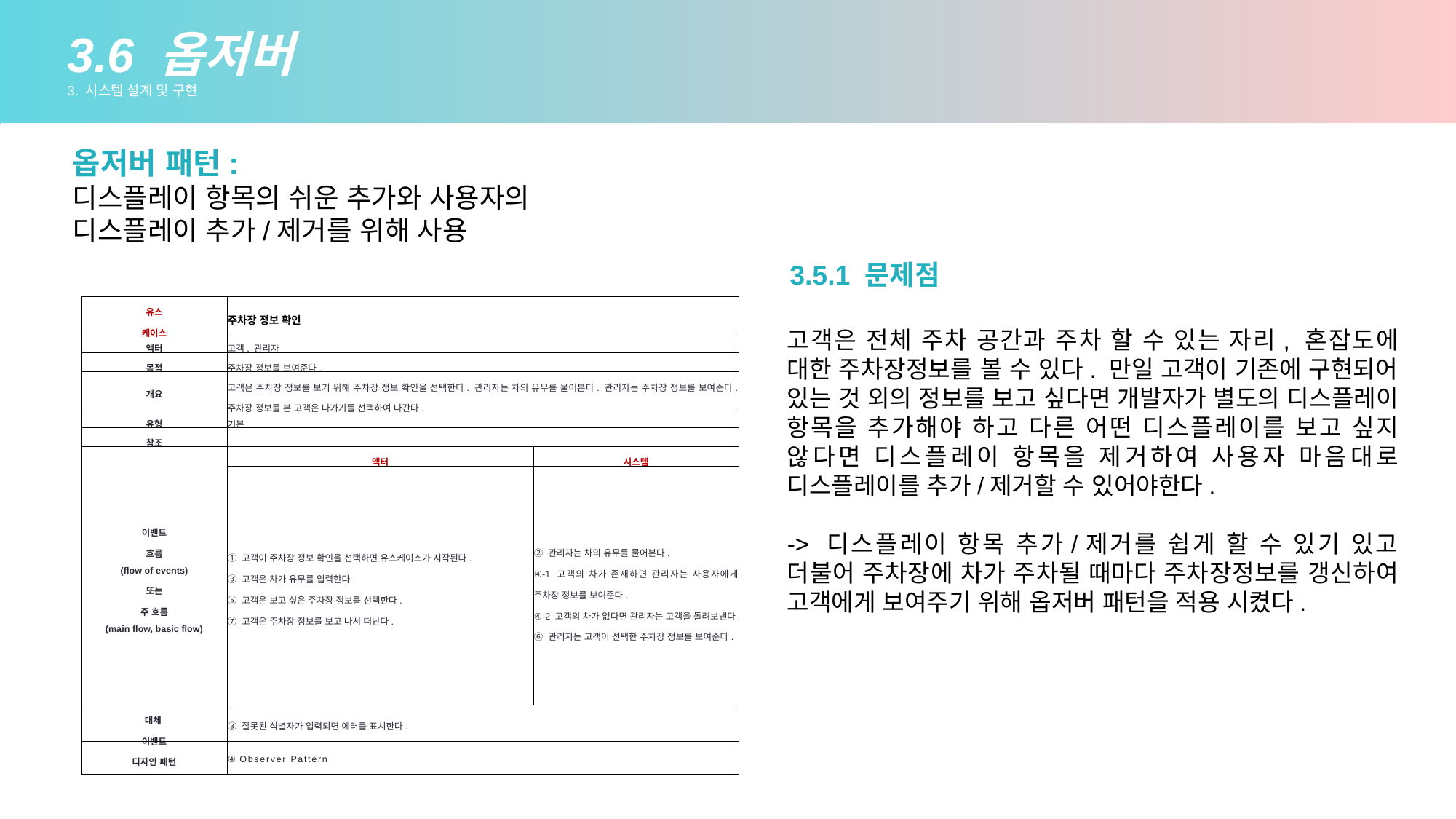

3. 시스템 설계 및 구현
3.5 옵저버 패턴 적용
3.6 옵저버
3. 시스템 설계 및 구현
옵저버 패턴:
디스플레이 항목의 쉬운 추가와 사용자의 디스플레이 추가/제거를 위해 사용
3.5.1 문제점
| 유스 케이스 | 주차장 정보 확인 |  |
| --- | --- | --- |
| 액터 | 고객, 관리자 |  |
| 목적 | 주차장 정보를 보여준다. |  |
| 개요 | 고객은 주차장 정보를 보기 위해 주차장 정보 확인을 선택한다. 관리자는 차의 유무를 물어본다. 관리자는 주차장 정보를 보여준다. 주차장 정보를 본 고객은 나가기를 선택하여 나간다. |  |
| 유형 | 기본 |  |
| 참조 |  |  |
| 이벤트 흐름 (flow of events) 또는 주 흐름 (main flow, basic flow) | 액터 | 시스템 |
|  | ① 고객이 주차장 정보 확인을 선택하면 유스케이스가 시작된다. ③ 고객은 차가 유무를 입력한다. ⑤ 고객은 보고 싶은 주차장 정보를 선택한다. ⑦ 고객은 주차장 정보를 보고 나서 떠난다. | ② 관리자는 차의 유무를 물어본다. ④-1 고객의 차가 존재하면 관리자는 사용자에게 주차장 정보를 보여준다. ④-2 고객의 차가 없다면 관리자는 고객을 돌려보낸다. ⑥ 관리자는 고객이 선택한 주차장 정보를 보여준다. |
| 대체 이벤트 | ③ 잘못된 식별자가 입력되면 에러를 표시한다. |  |
| 디자인 패턴 | ④ Observer Pattern |  |
고객은 전체 주차 공간과 주차 할 수 있는 자리, 혼잡도에 대한 주차장정보를 볼 수 있다. 만일 고객이 기존에 구현되어 있는 것 외의 정보를 보고 싶다면 개발자가 별도의 디스플레이 항목을 추가해야 하고 다른 어떤 디스플레이를 보고 싶지 않다면 디스플레이 항목을 제거하여 사용자 마음대로 디스플레이를 추가/제거할 수 있어야한다.

-> 디스플레이 항목 추가/제거를 쉽게 할 수 있기 있고 더불어 주차장에 차가 주차될 때마다 주차장정보를 갱신하여 고객에게 보여주기 위해 옵저버 패턴을 적용 시켰다.